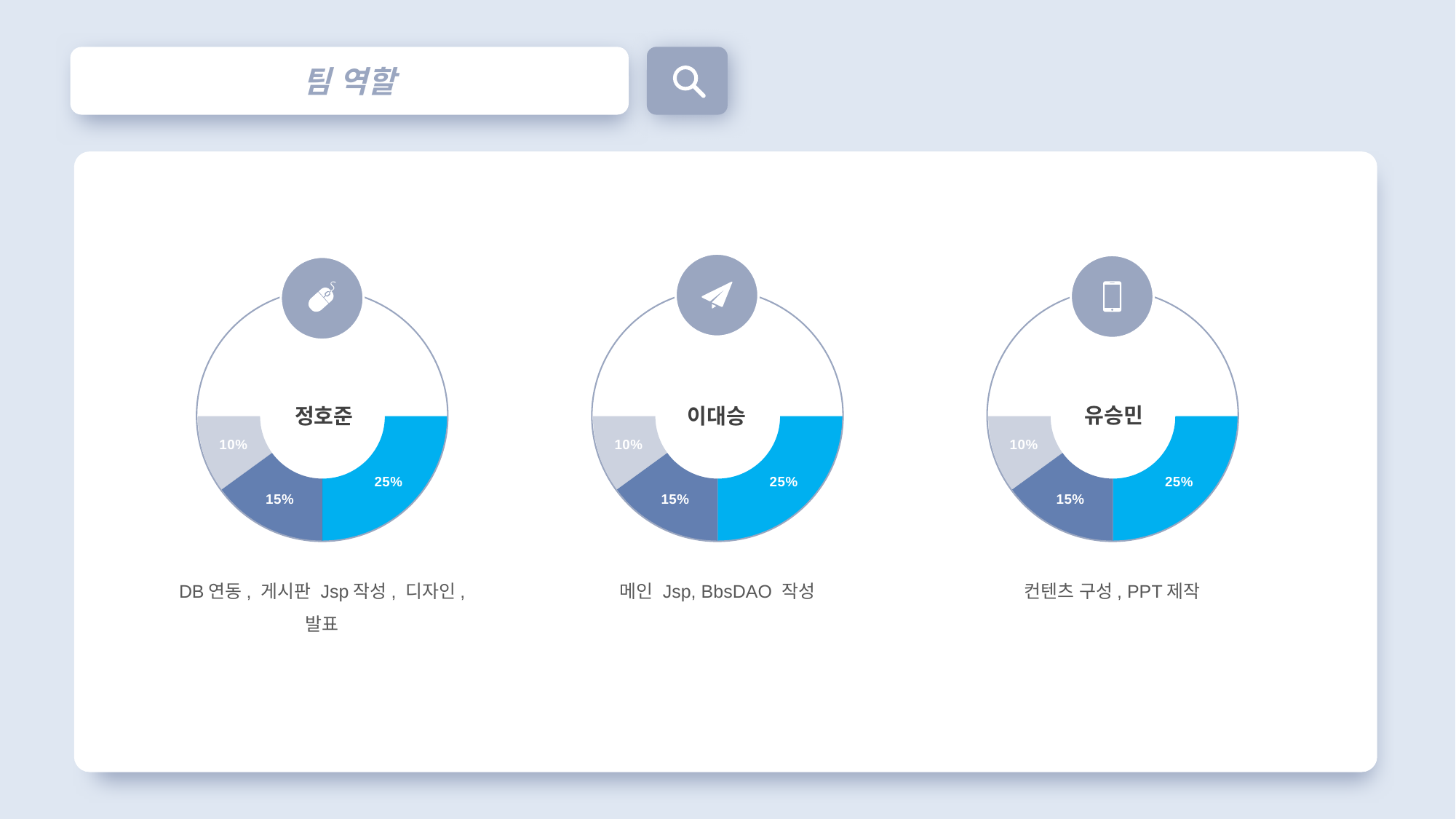

팀 역할

### Chart

| Category | 비율 |
|---|---|
| A | 0.5 |
| B | 0.25 |
| C | 0.15 |
| D | 0.1 |

### Chart

| Category | 비율 |
|---|---|
| A | 0.5 |
| B | 0.25 |
| C | 0.15 |
| D | 0.1 |

### Chart

| Category | 비율 |
|---|---|
| A | 0.5 |
| B | 0.25 |
| C | 0.15 |
| D | 0.1 |

유승민
정호준
이대승
DB연동, 게시판 Jsp작성, 디자인, 발표
메인 Jsp, BbsDAO 작성
컨텐츠 구성, PPT제작